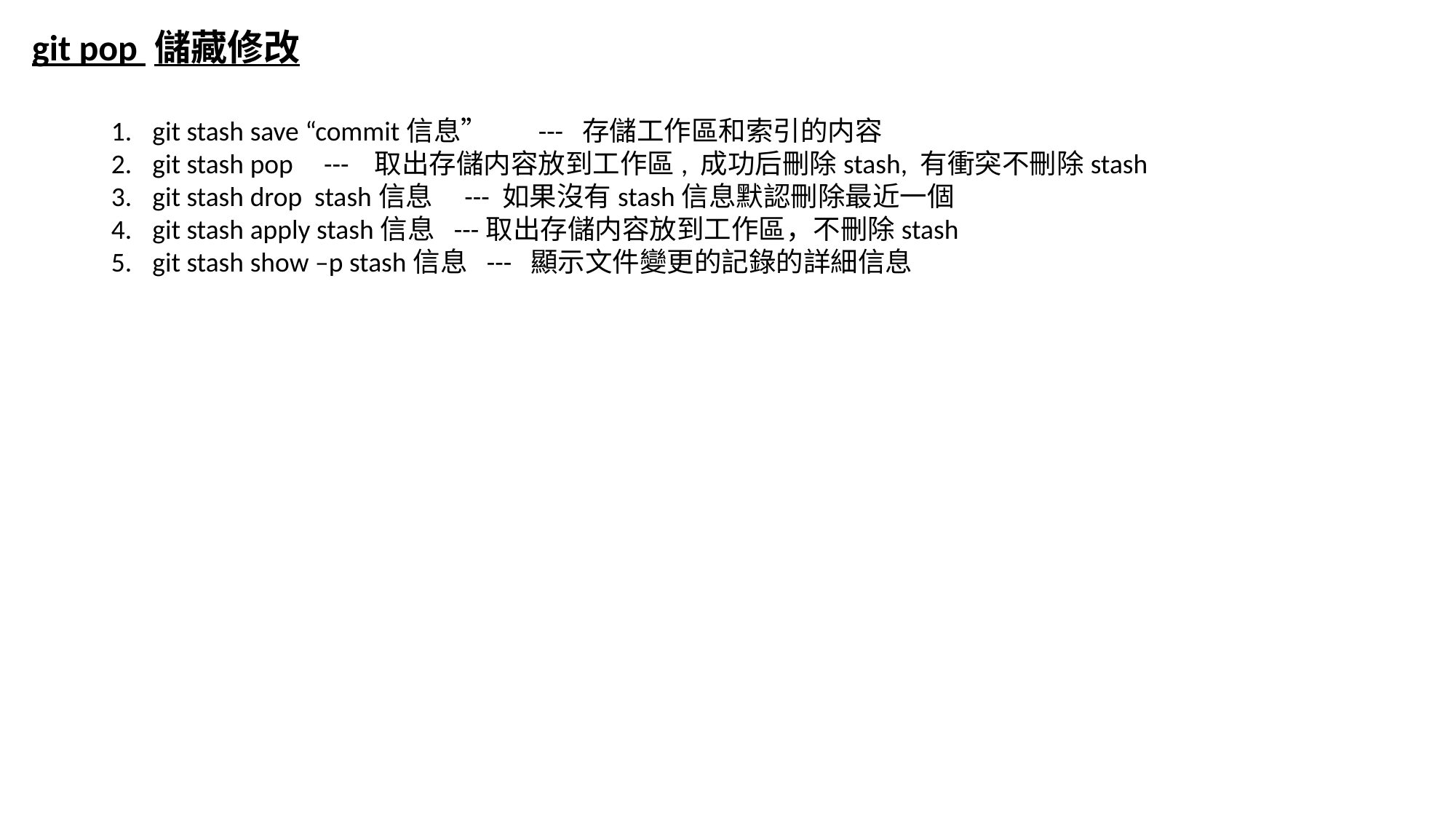

git pop 儲藏修改
git stash save “commit信息”       ---  存儲工作區和索引的内容
git stash pop     ---   取出存儲内容放到工作區, 成功后刪除stash, 有衝突不刪除stash
git stash drop  stash信息    --- 如果沒有stash信息默認刪除最近一個
git stash apply stash信息  ---取出存儲内容放到工作區，不刪除stash
git stash show –p stash信息  ---  顯示文件變更的記錄的詳細信息